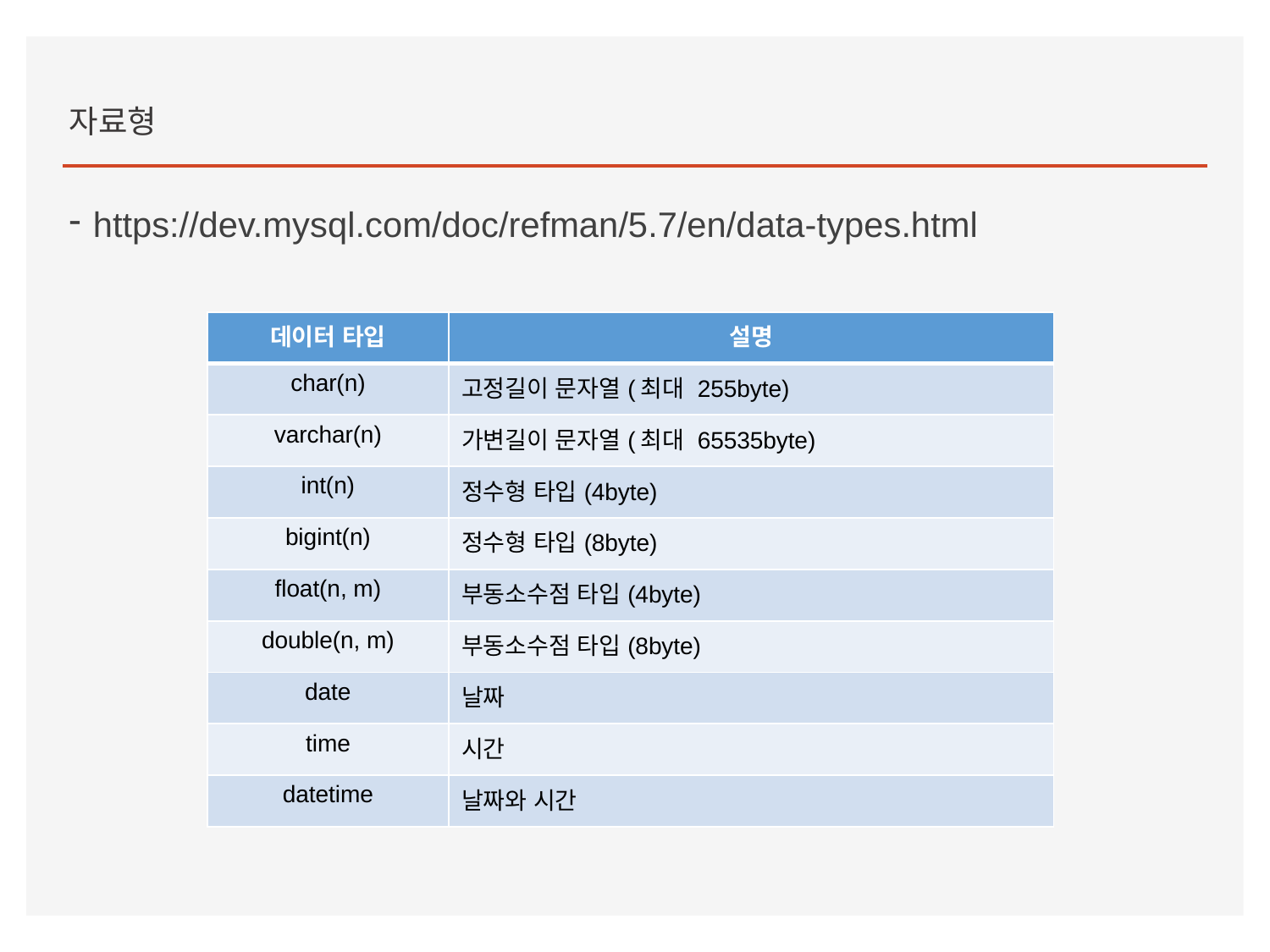

자료형
https://dev.mysql.com/doc/refman/5.7/en/data-types.html

| 데이터 타입 | 설명 |
| --- | --- |
| char(n) | 고정길이 문자열(최대 255byte) |
| varchar(n) | 가변길이 문자열(최대 65535byte) |
| int(n) | 정수형 타입(4byte) |
| bigint(n) | 정수형 타입(8byte) |
| float(n, m) | 부동소수점 타입(4byte) |
| double(n, m) | 부동소수점 타입(8byte) |
| date | 날짜 |
| time | 시간 |
| datetime | 날짜와 시간 |